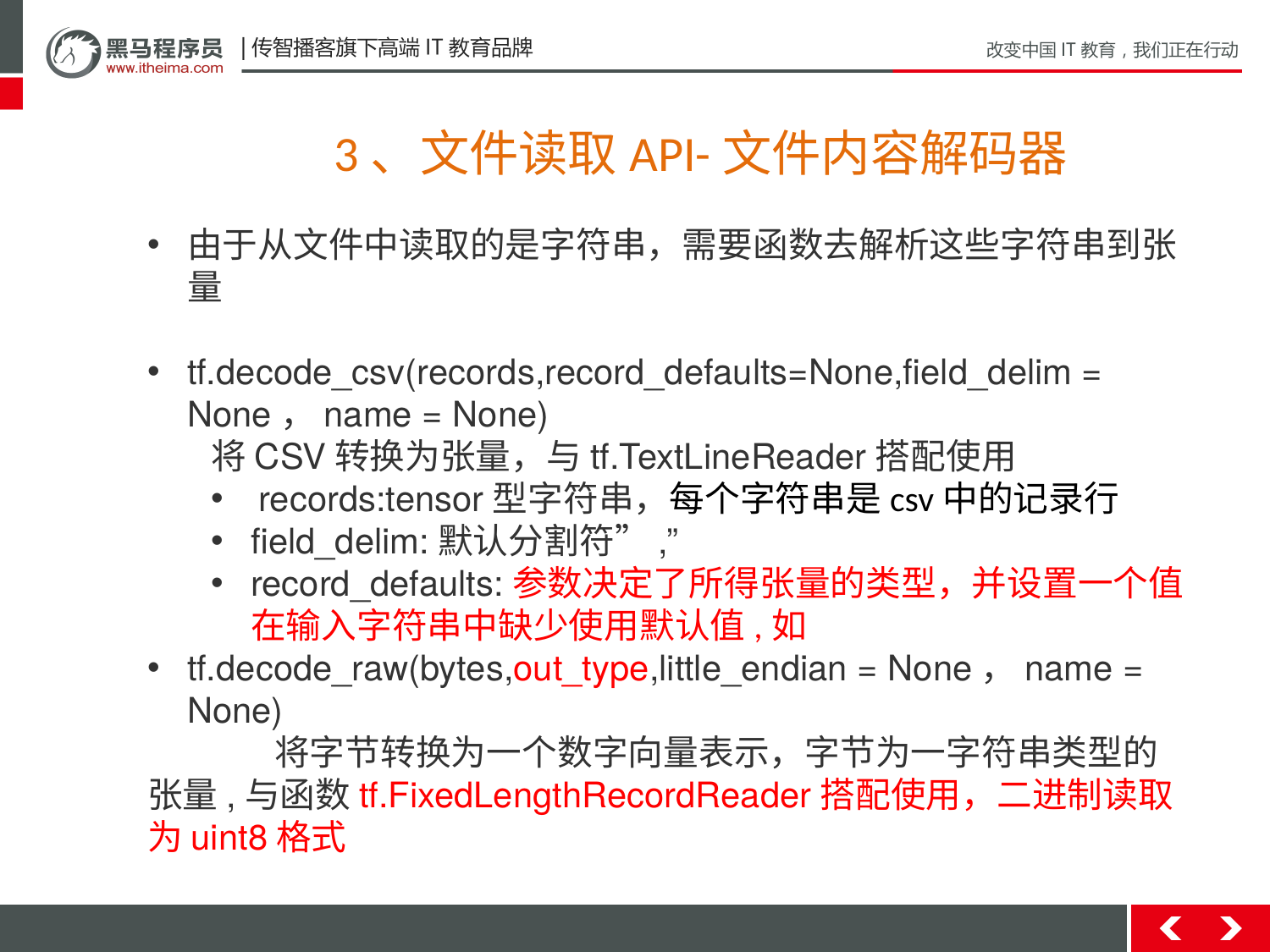

3、文件读取API-文件内容解码器
由于从文件中读取的是字符串，需要函数去解析这些字符串到张量

tf.decode_csv(records,record_defaults=None,field_delim = None，name = None)
将CSV转换为张量，与tf.TextLineReader搭配使用
records:tensor型字符串，每个字符串是csv中的记录行
field_delim:默认分割符”,”
record_defaults:参数决定了所得张量的类型，并设置一个值在输入字符串中缺少使用默认值,如
tf.decode_raw(bytes,out_type,little_endian = None，name = None)
	将字节转换为一个数字向量表示，字节为一字符串类型的张量,与函数tf.FixedLengthRecordReader搭配使用，二进制读取为uint8格式